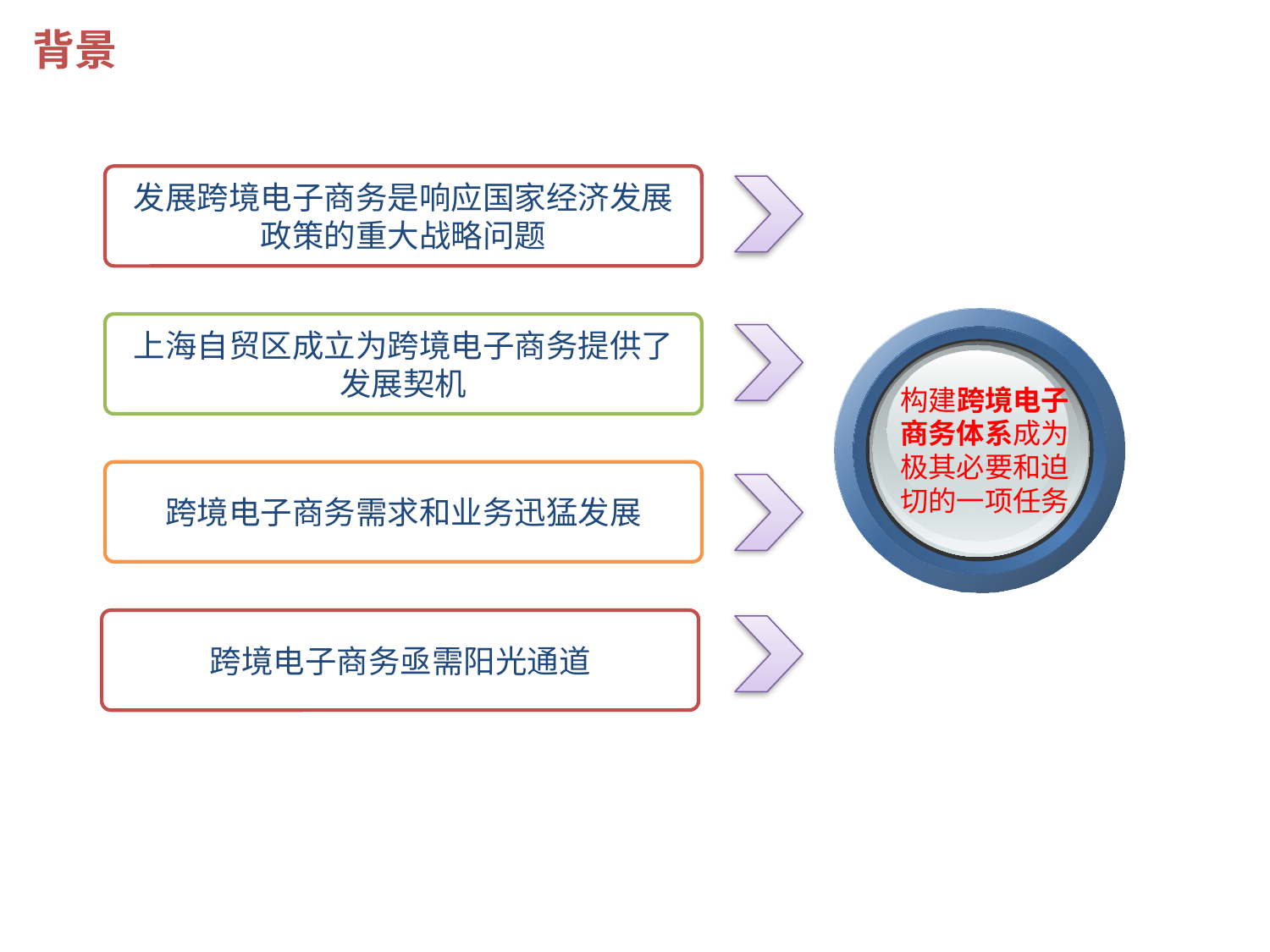

背景
发展跨境电子商务是响应国家经济发展政策的重大战略问题

构建跨境电子商务体系成为极其必要和迫切的一项任务
上海自贸区成立为跨境电子商务提供了发展契机

跨境电子商务需求和业务迅猛发展

跨境电子商务亟需阳光通道